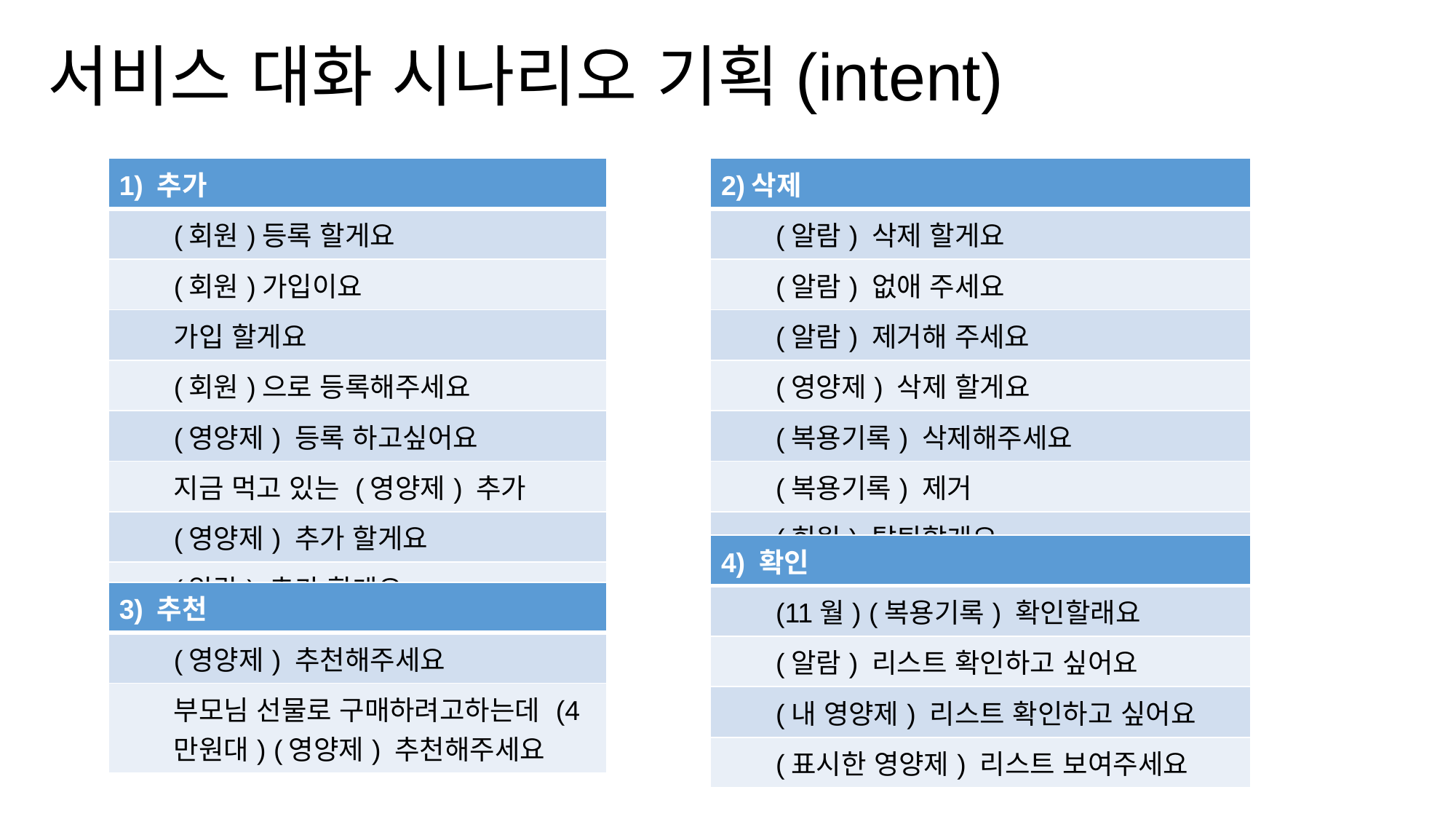

# 서비스 대화 시나리오 기획(intent)
| 1) 추가 |
| --- |
| (회원)등록 할게요 |
| (회원)가입이요 |
| 가입 할게요 |
| (회원)으로 등록해주세요 |
| (영양제) 등록 하고싶어요 |
| 지금 먹고 있는 (영양제) 추가 |
| (영양제) 추가 할게요 |
| (알람) 추가 할게요 |
| 2)삭제 |
| --- |
| (알람) 삭제 할게요 |
| (알람) 없애 주세요 |
| (알람) 제거해 주세요 |
| (영양제) 삭제 할게요 |
| (복용기록) 삭제해주세요 |
| (복용기록) 제거 |
| (회원) 탈퇴할게요 |
| 4) 확인 |
| --- |
| (11월) (복용기록) 확인할래요 |
| (알람) 리스트 확인하고 싶어요 |
| (내 영양제) 리스트 확인하고 싶어요 |
| (표시한 영양제) 리스트 보여주세요 |
| 3) 추천 |
| --- |
| (영양제) 추천해주세요 |
| 부모님 선물로 구매하려고하는데 (4만원대) (영양제) 추천해주세요 |